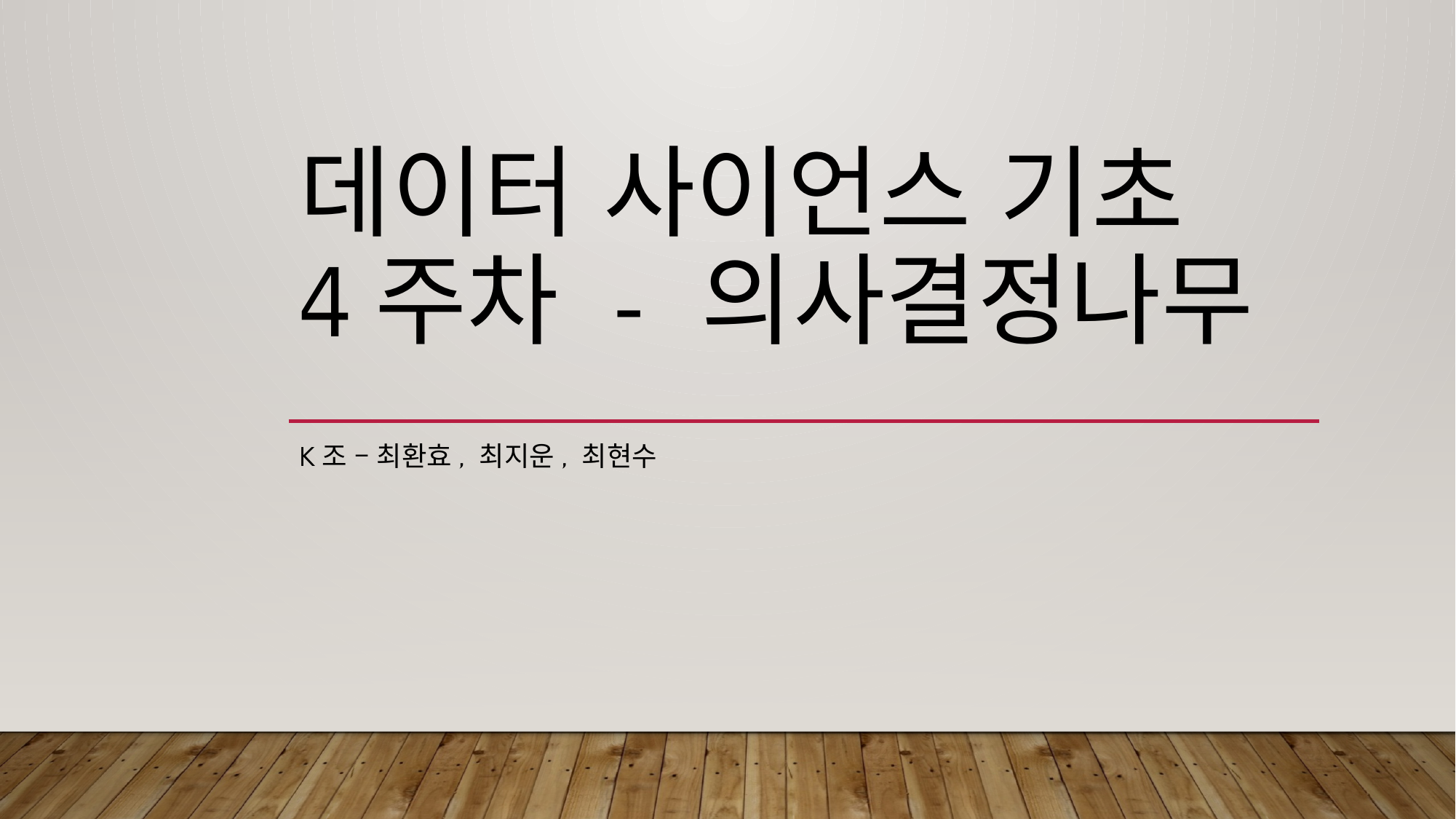

# 데이터 사이언스 기초 4주차 - 의사결정나무
K조 – 최환효, 최지운, 최현수